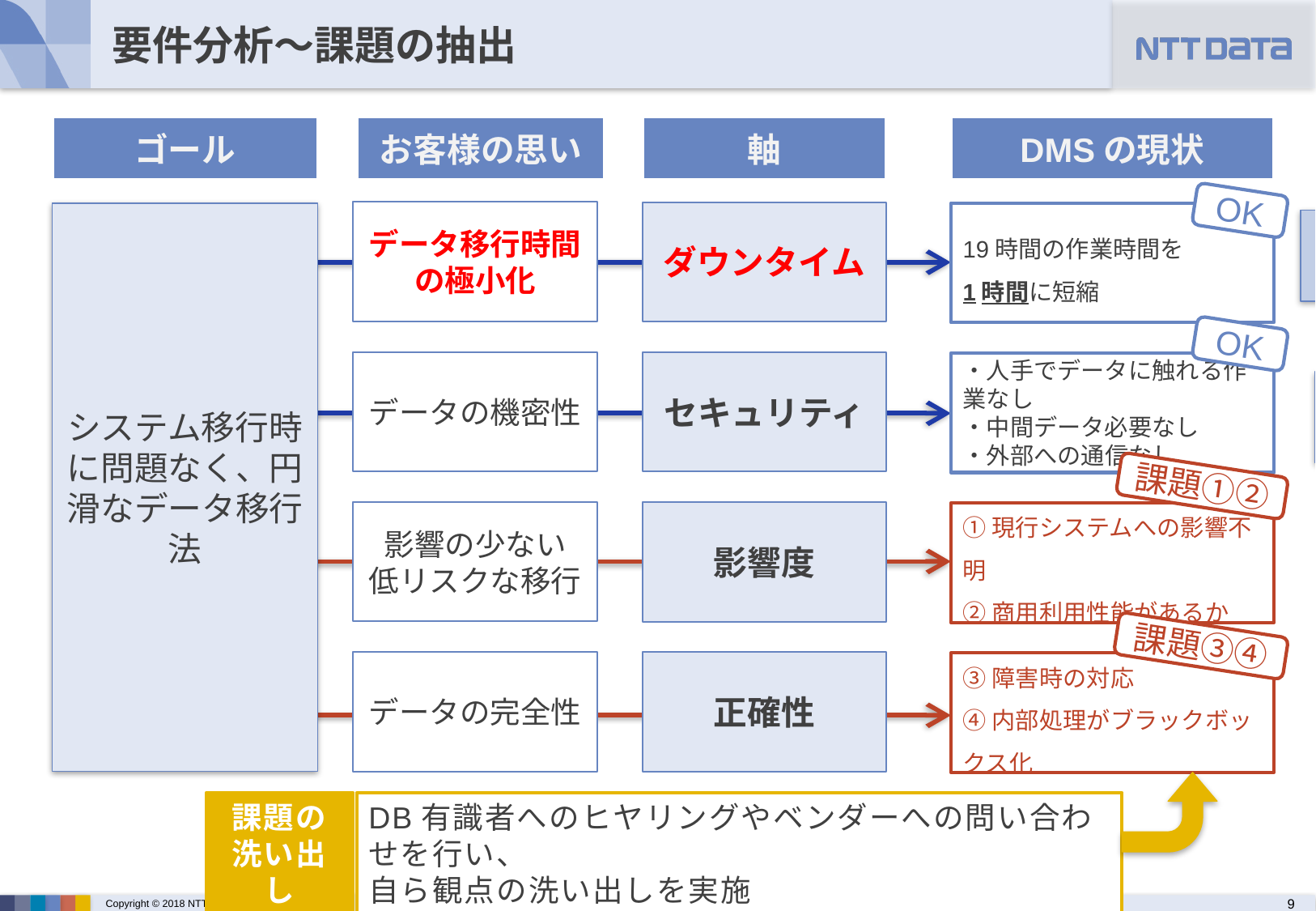

# 要件分析～課題の抽出
ゴール
軸
お客様の思い
データ移行時間の極小化
ダウンタイム
システム移行時に問題なく、円滑なデータ移行法
19時間の作業時間を
1時間に短縮
データの機密性
セキュリティ
・人手でデータに触れる作業なし
・中間データ必要なし
・外部への通信なし
影響の少ない
低リスクな移行
影響度
①現行システムへの影響不明
②商用利用性能があるか
データの完全性
正確性
③障害時の対応
④内部処理がブラックボックス化
DMSの現状
OK
OK
課題①②
課題③④
実証済みです
表現分かりやすく

課題の洗い出し
DB有識者へのヒヤリングやベンダーへの問い合わせを行い、
自ら観点の洗い出しを実施